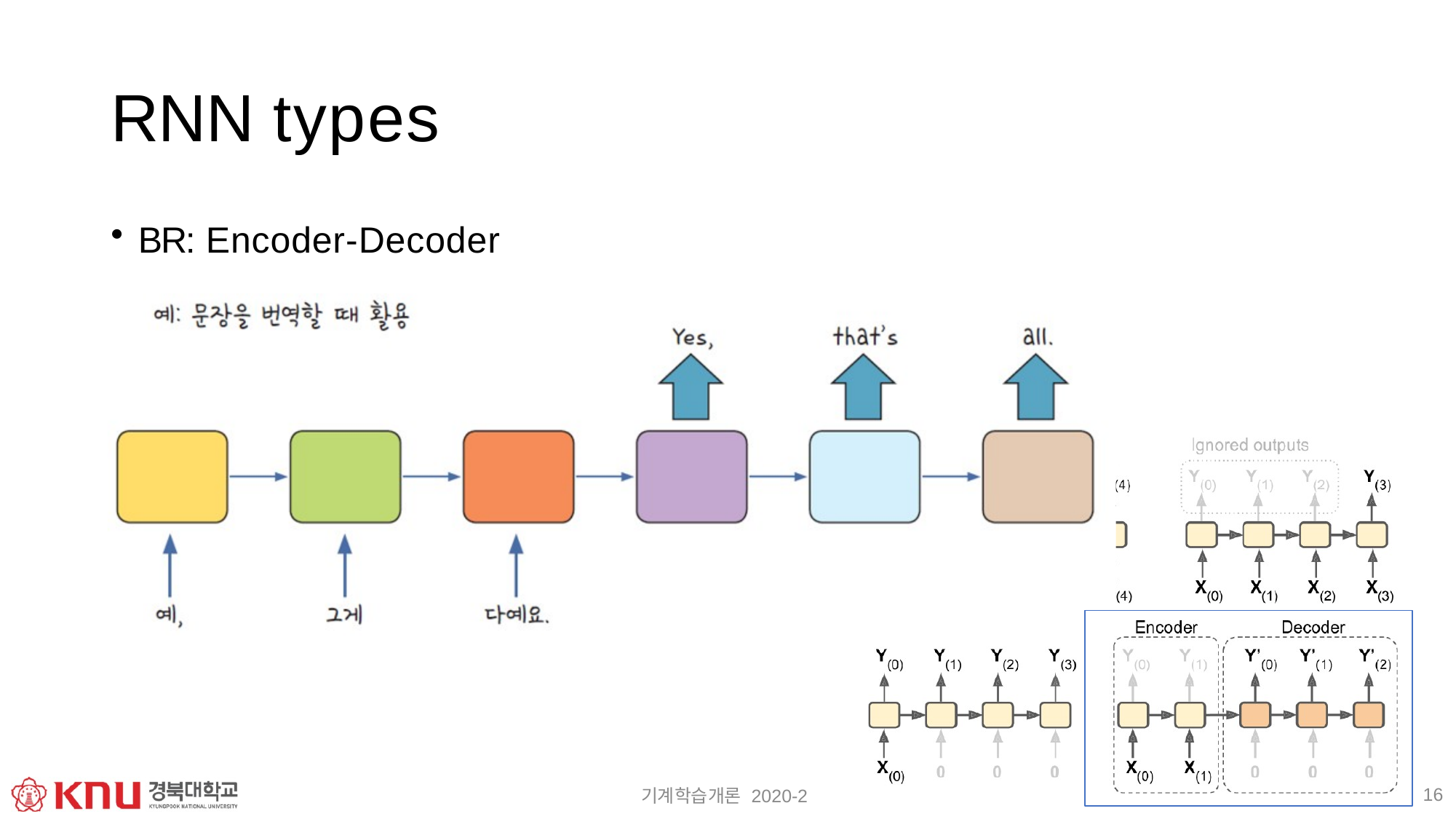

# RNN types
BR: Encoder-Decoder

16
기계학습개론 2020-2